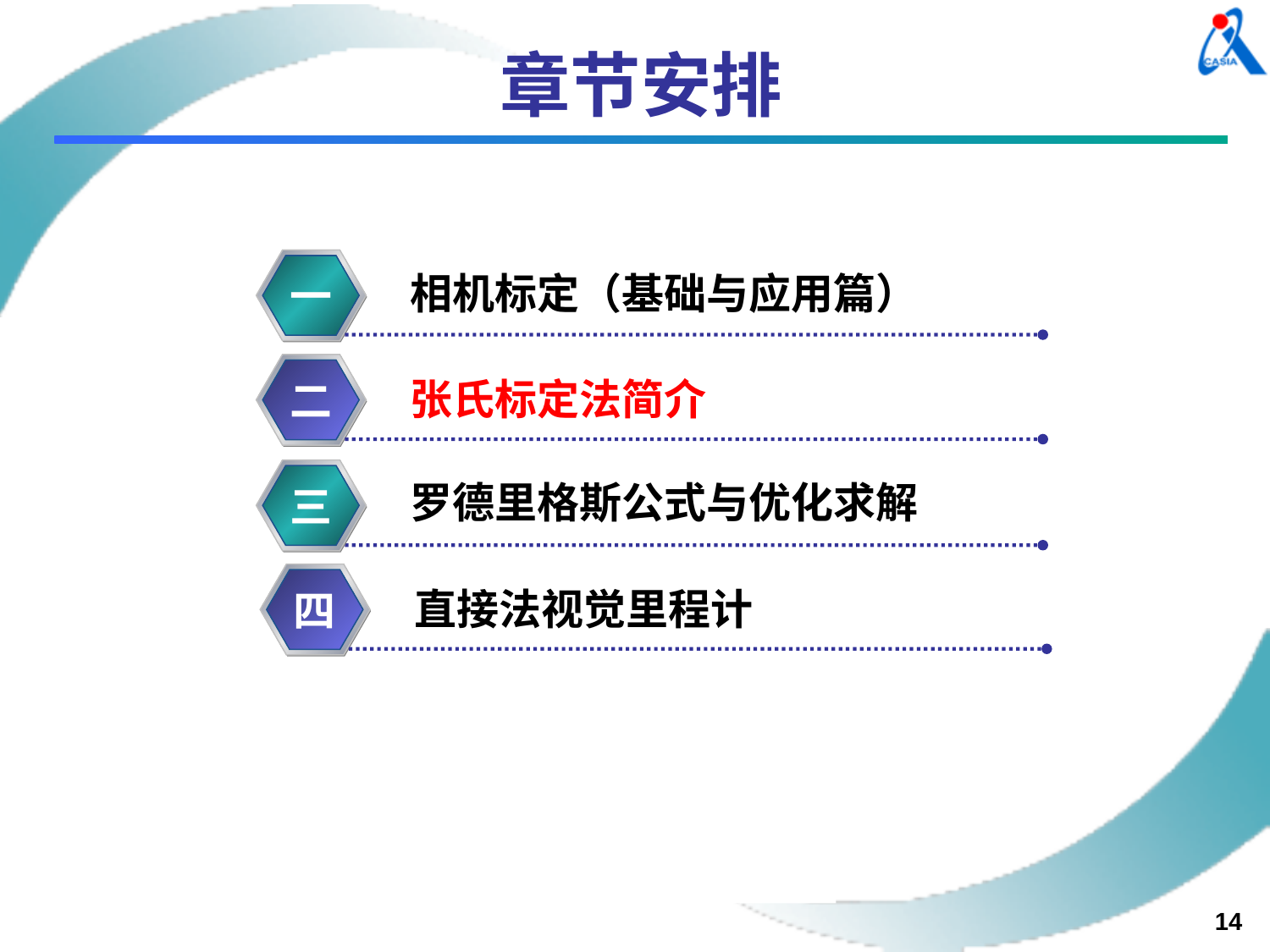

# 章节安排

相机标定（基础与应用篇）
一

张氏标定法简介
二

罗德里格斯公式与优化求解

三
3

直接法视觉里程计
四

14